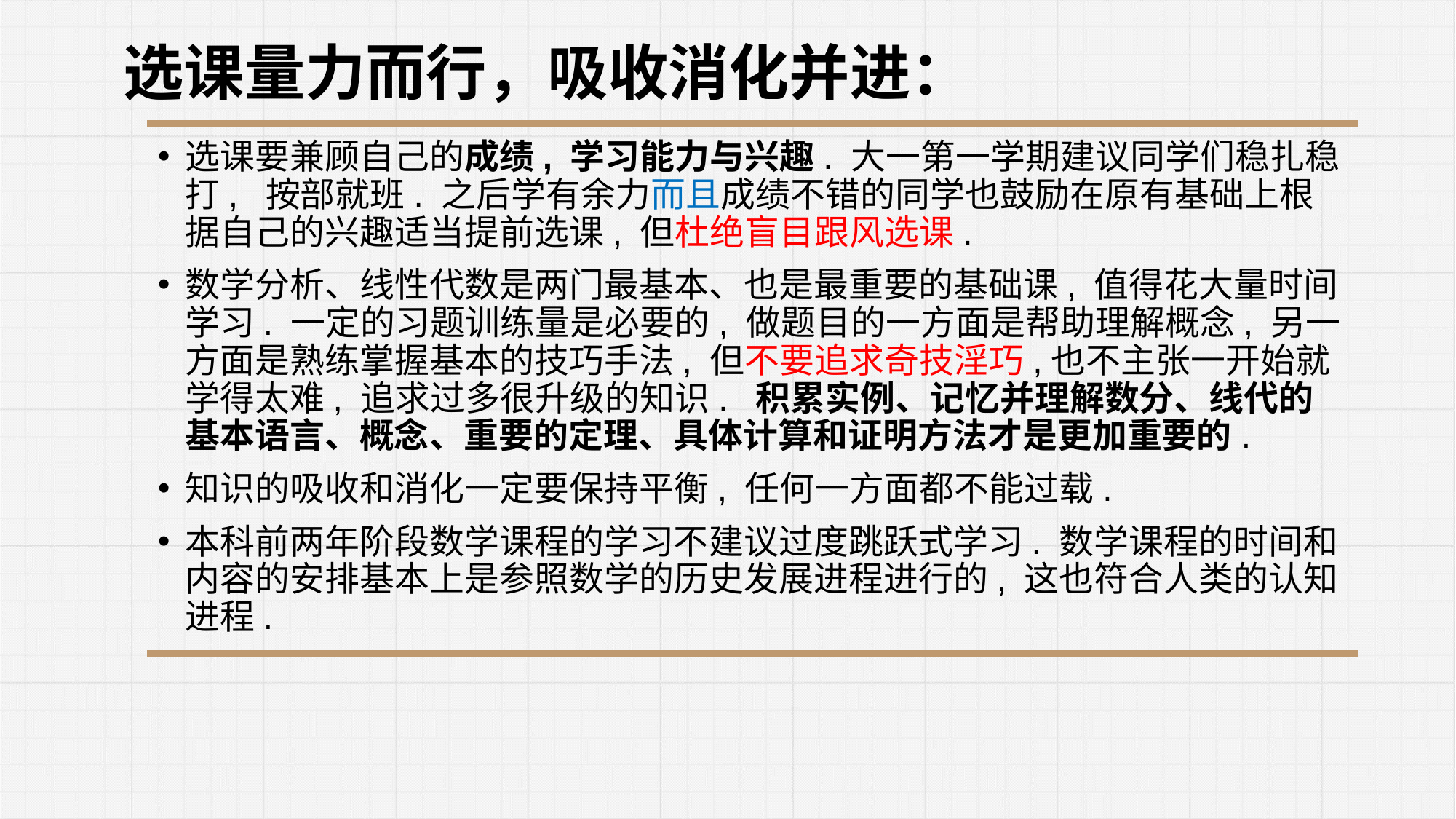

选课量力而行，吸收消化并进：
选课要兼顾自己的成绩, 学习能力与兴趣. 大一第一学期建议同学们稳扎稳打,  按部就班. 之后学有余力而且成绩不错的同学也鼓励在原有基础上根据自己的兴趣适当提前选课, 但杜绝盲目跟风选课.
数学分析、线性代数是两门最基本、也是最重要的基础课, 值得花大量时间学习. 一定的习题训练量是必要的, 做题目的一方面是帮助理解概念, 另一方面是熟练掌握基本的技巧手法, 但不要追求奇技淫巧,也不主张一开始就学得太难, 追求过多很升级的知识.  积累实例、记忆并理解数分、线代的基本语言、概念、重要的定理、具体计算和证明方法才是更加重要的.
知识的吸收和消化一定要保持平衡, 任何一方面都不能过载.
本科前两年阶段数学课程的学习不建议过度跳跃式学习. 数学课程的时间和内容的安排基本上是参照数学的历史发展进程进行的, 这也符合人类的认知进程.